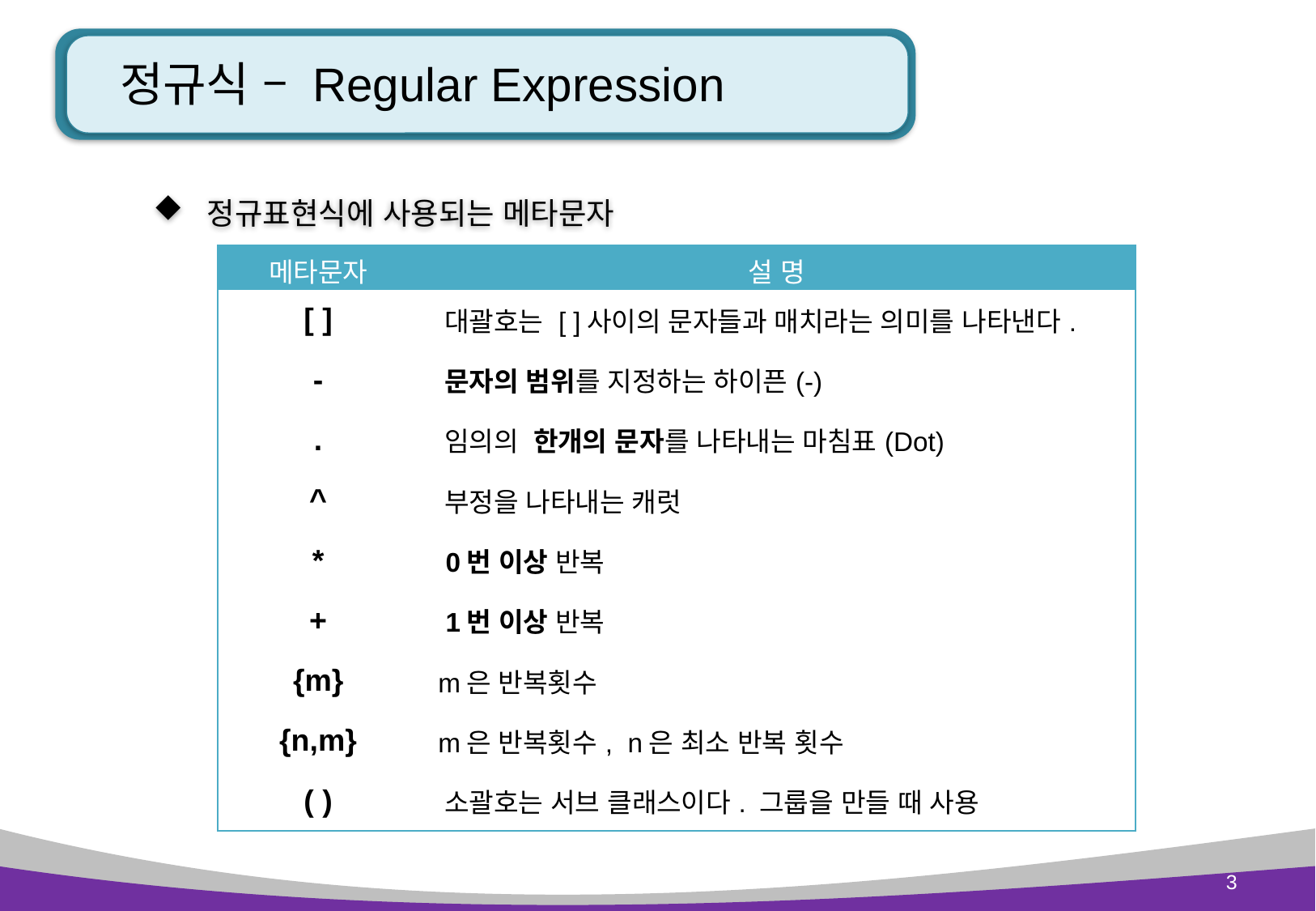

# 정규식 – Regular Expression
 정규표현식에 사용되는 메타문자
| 메타문자 | 설 명 |
| --- | --- |
| [ ] | 대괄호는 [ ]사이의 문자들과 매치라는 의미를 나타낸다. |
| - | 문자의 범위를 지정하는 하이픈(-) |
| . | 임의의 한개의 문자를 나타내는 마침표(Dot) |
| ^ | 부정을 나타내는 캐럿 |
| \* | 0번 이상 반복 |
| + | 1번 이상 반복 |
| {m} | m은 반복횟수 |
| {n,m} | m은 반복횟수, n은 최소 반복 횟수 |
| ( ) | 소괄호는 서브 클래스이다. 그룹을 만들 때 사용 |
3